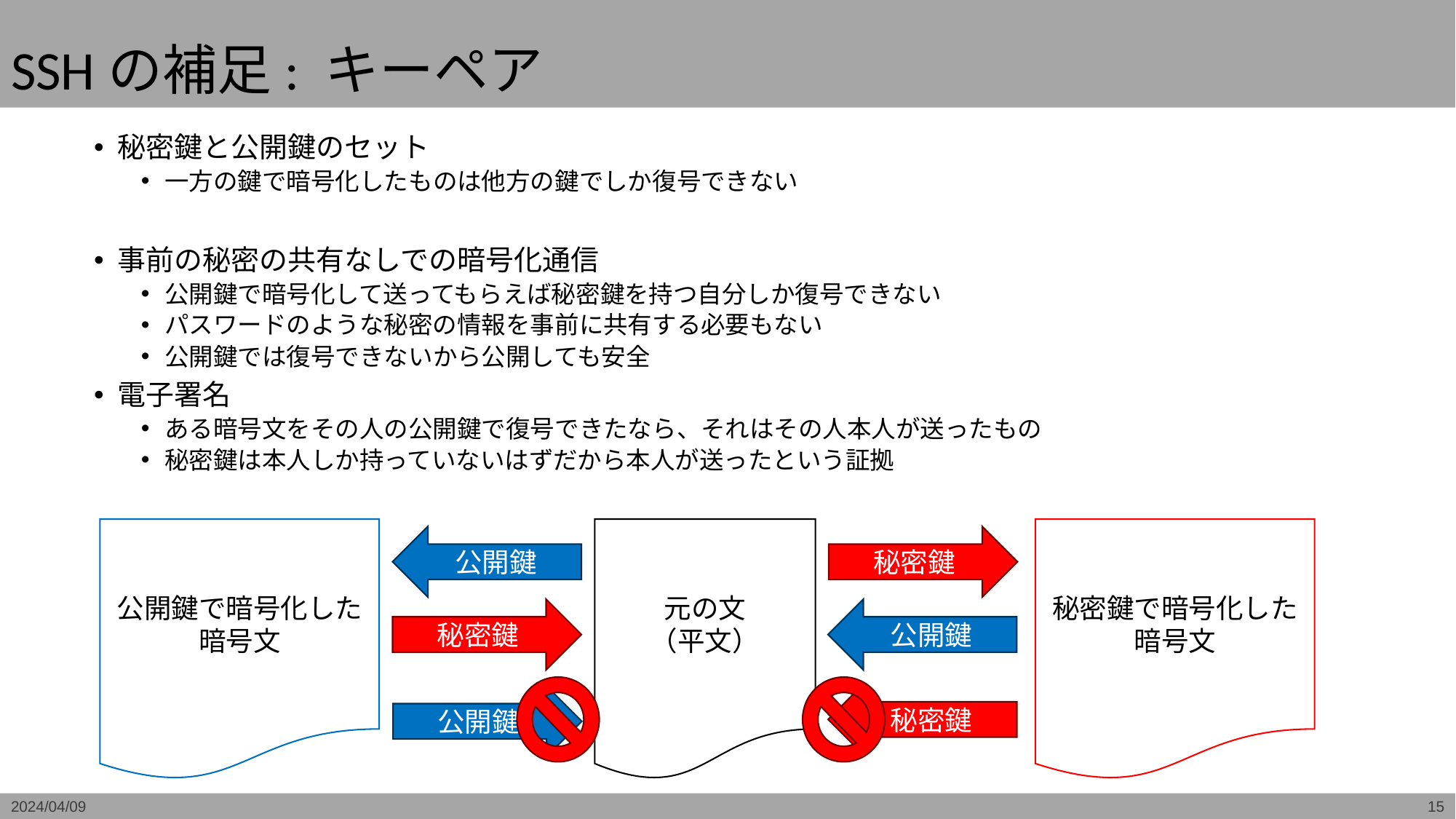

# SSHの補足: キーペア
秘密鍵と公開鍵のセット
一方の鍵で暗号化したものは他方の鍵でしか復号できない

事前の秘密の共有なしでの暗号化通信
公開鍵で暗号化して送ってもらえば秘密鍵を持つ自分しか復号できない
パスワードのような秘密の情報を事前に共有する必要もない
公開鍵では復号できないから公開しても安全
電子署名
ある暗号文をその人の公開鍵で復号できたなら、それはその人本人が送ったもの
秘密鍵は本人しか持っていないはずだから本人が送ったという証拠

公開鍵で暗号化した
暗号文
元の文
（平文）
秘密鍵で暗号化した
暗号文
公開鍵
秘密鍵
秘密鍵
公開鍵

秘密鍵
公開鍵
2024/04/09
15